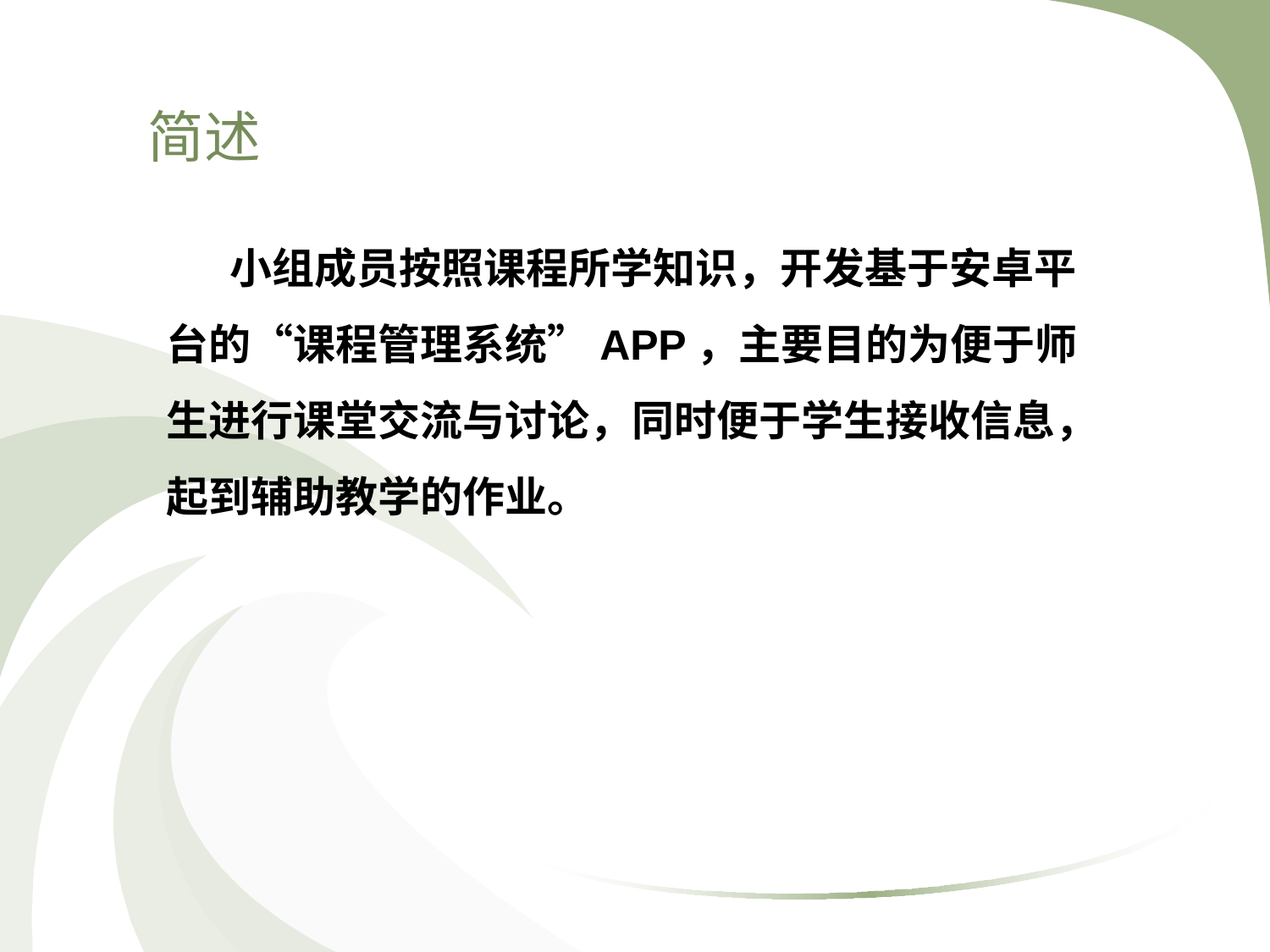

# 简述
小组成员按照课程所学知识，开发基于安卓平台的“课程管理系统”APP，主要目的为便于师生进行课堂交流与讨论，同时便于学生接收信息，起到辅助教学的作业。